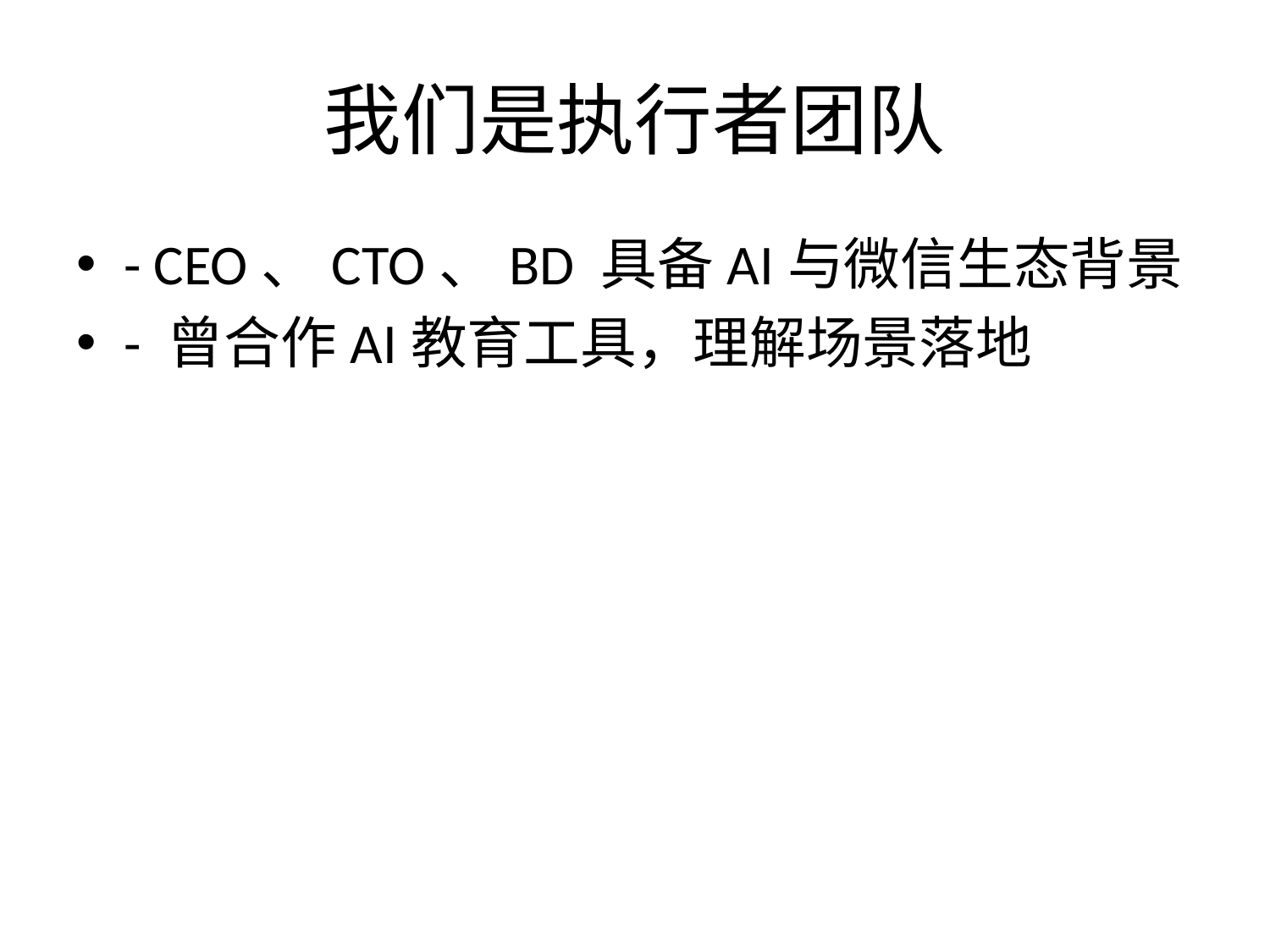

# 我们是执行者团队
- CEO、CTO、BD 具备AI与微信生态背景
- 曾合作AI教育工具，理解场景落地